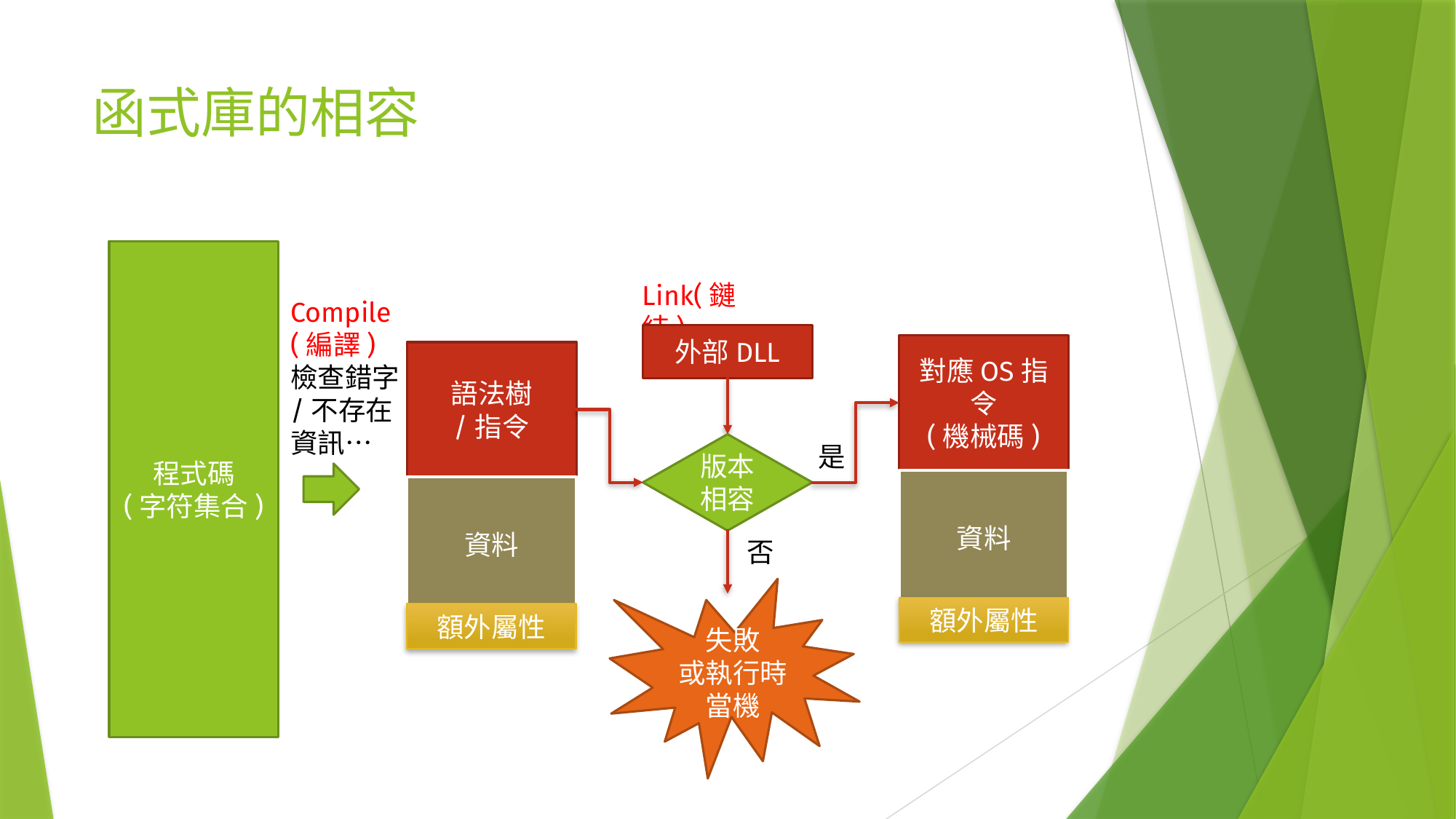

# 函式庫的相容
程式碼
(字符集合)
Link(鏈結)
Compile
(編譯)
檢查錯字/不存在資訊…
外部DLL
對應OS指令
(機械碼)
語法樹
/指令
是
版本相容

資料
資料
否
失敗
或執行時當機
額外屬性
額外屬性